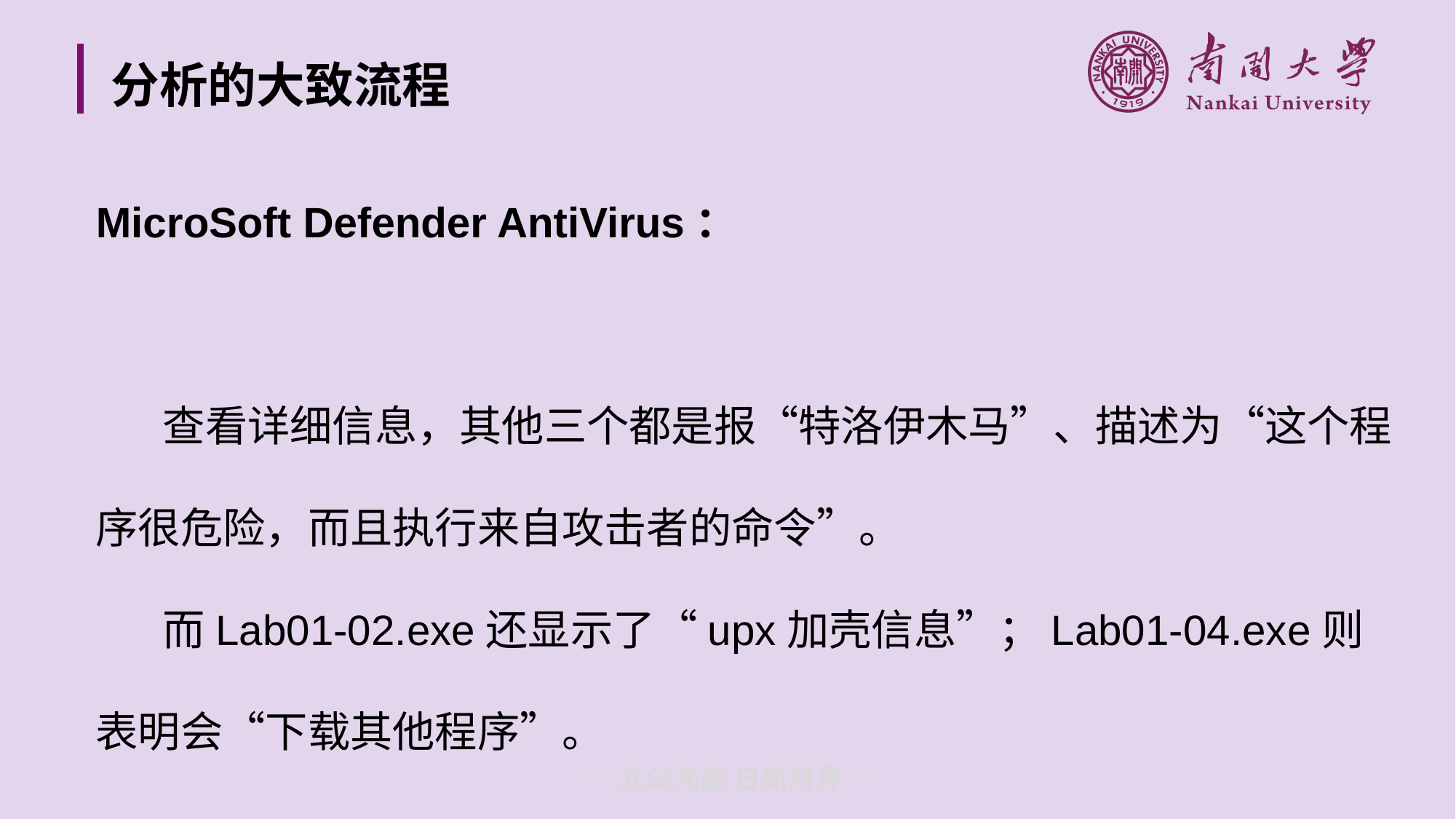

# 分析的大致流程
MicroSoft Defender AntiVirus：

      查看详细信息，其他三个都是报“特洛伊木马”、描述为“这个程序很危险，而且执行来自攻击者的命令”。
      而Lab01-02.exe还显示了“upx加壳信息”；Lab01-04.exe则表明会“下载其他程序”。